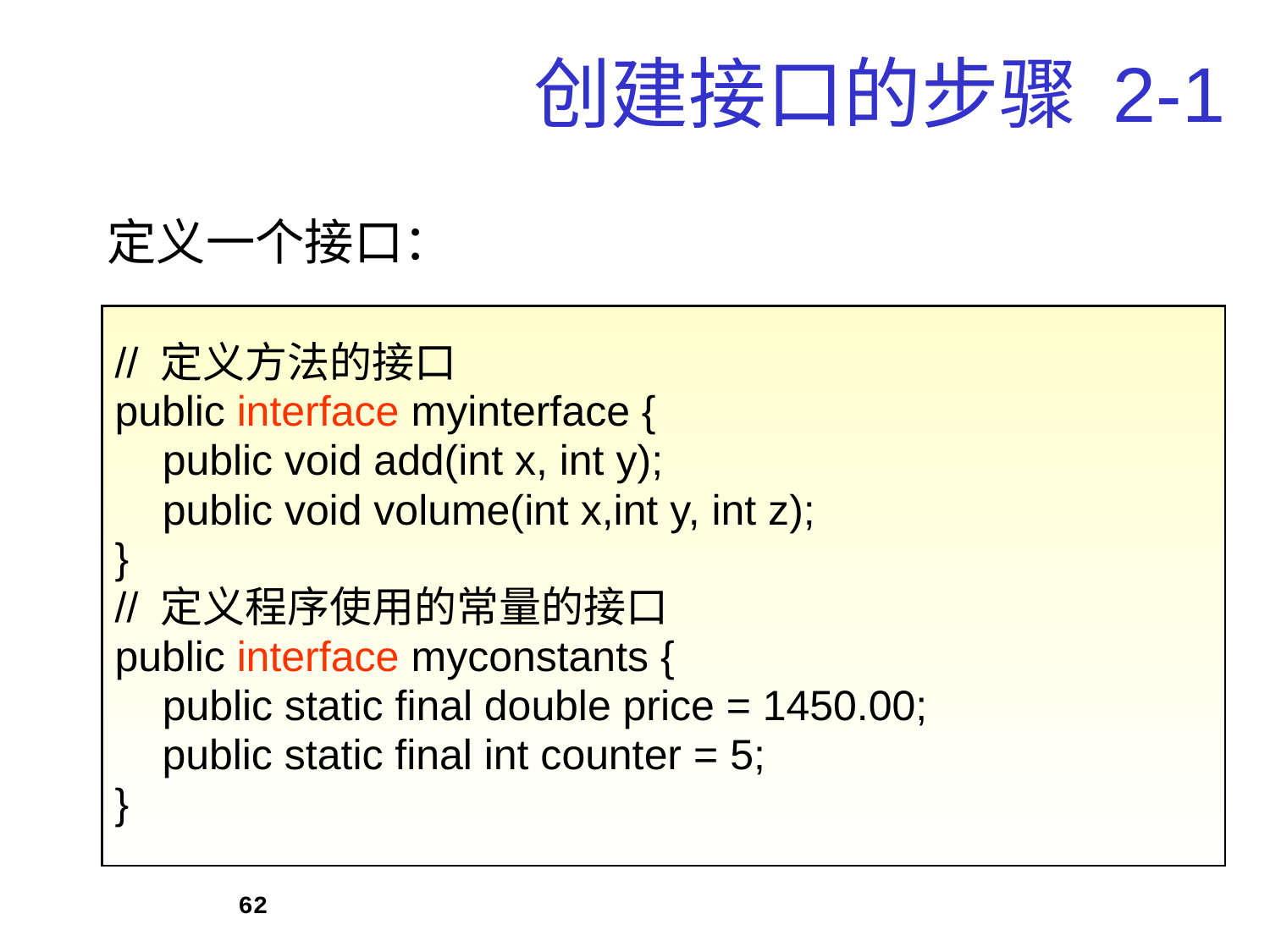

# 创建接口的步骤 2-1
定义一个接口：
// 定义方法的接口
public interface myinterface {
	public void add(int x, int y);
	public void volume(int x,int y, int z);
}
// 定义程序使用的常量的接口
public interface myconstants {
	public static final double price = 1450.00;
    public static final int counter = 5;
}
62